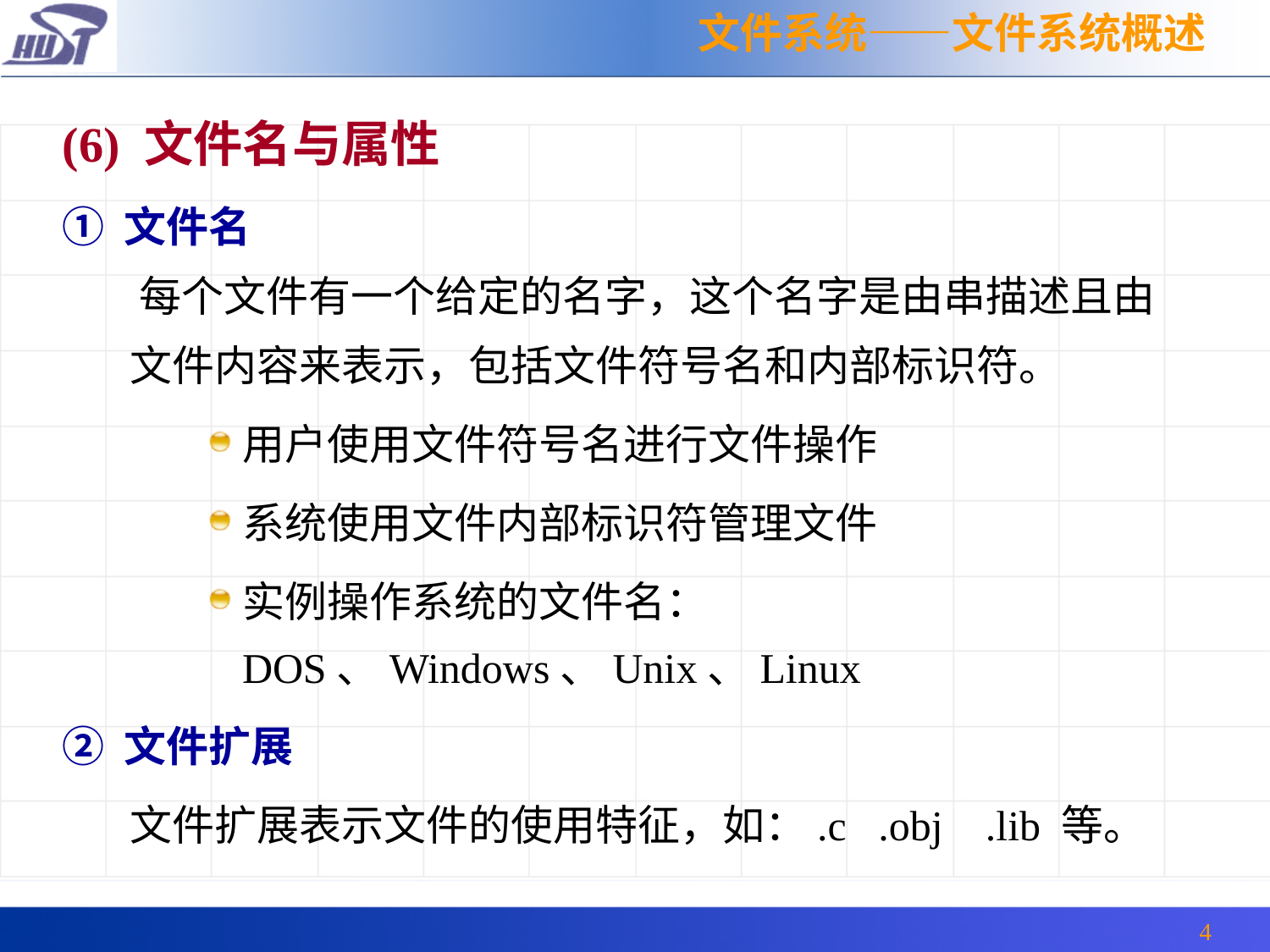

文件系统——文件系统概述
(6) 文件名与属性
① 文件名
       每个文件有一个给定的名字，这个名字是由串描述且由
      文件内容来表示，包括文件符号名和内部标识符。
用户使用文件符号名进行文件操作
系统使用文件内部标识符管理文件
实例操作系统的文件名：DOS、Windows、Unix、Linux
② 文件扩展
      文件扩展表示文件的使用特征，如：.c   .obj    .lib 等。
4